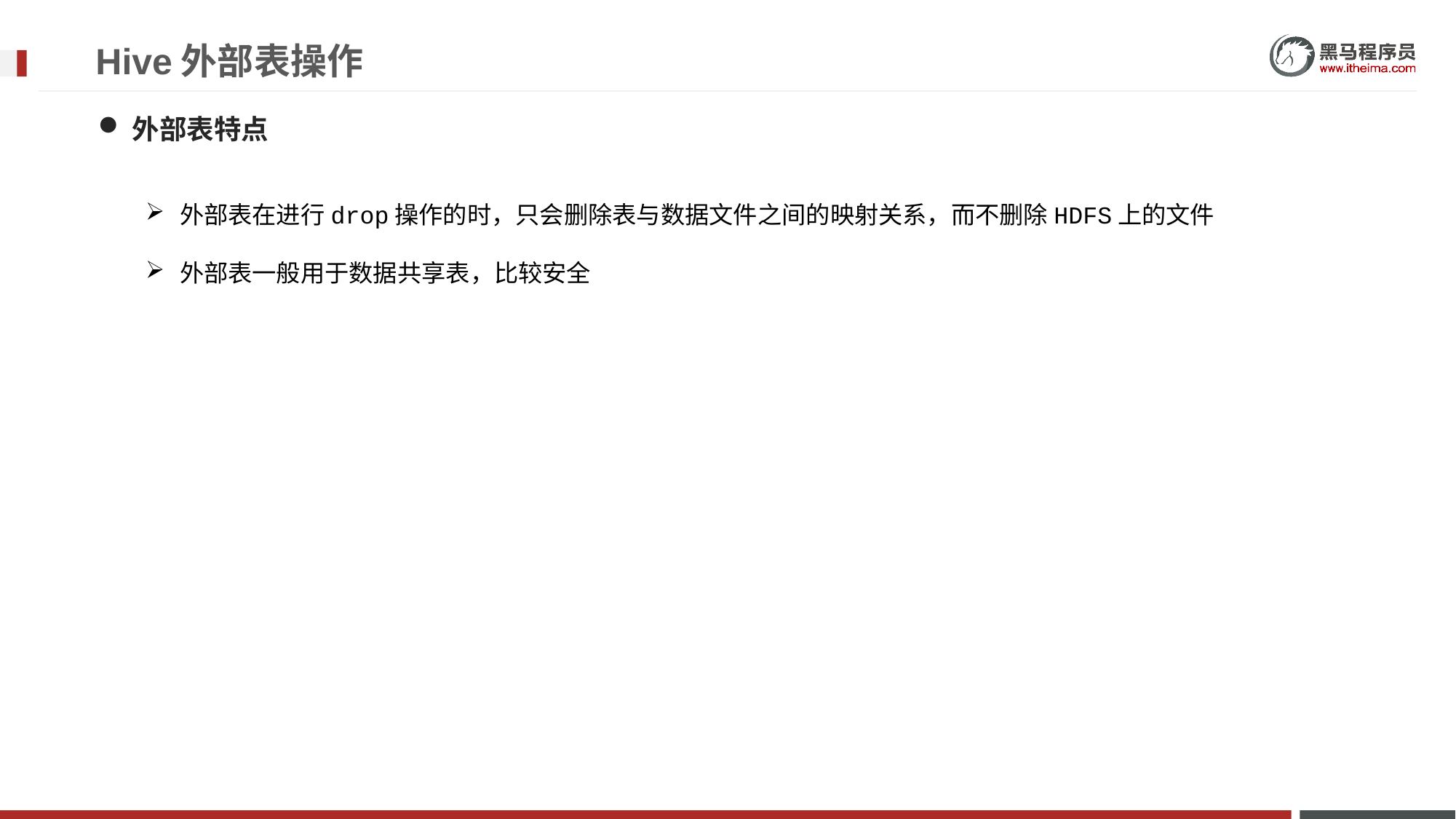

# Hive外部表操作
外部表特点
外部表在进行drop操作的时，只会删除表与数据文件之间的映射关系，而不删除HDFS上的文件

外部表一般用于数据共享表，比较安全